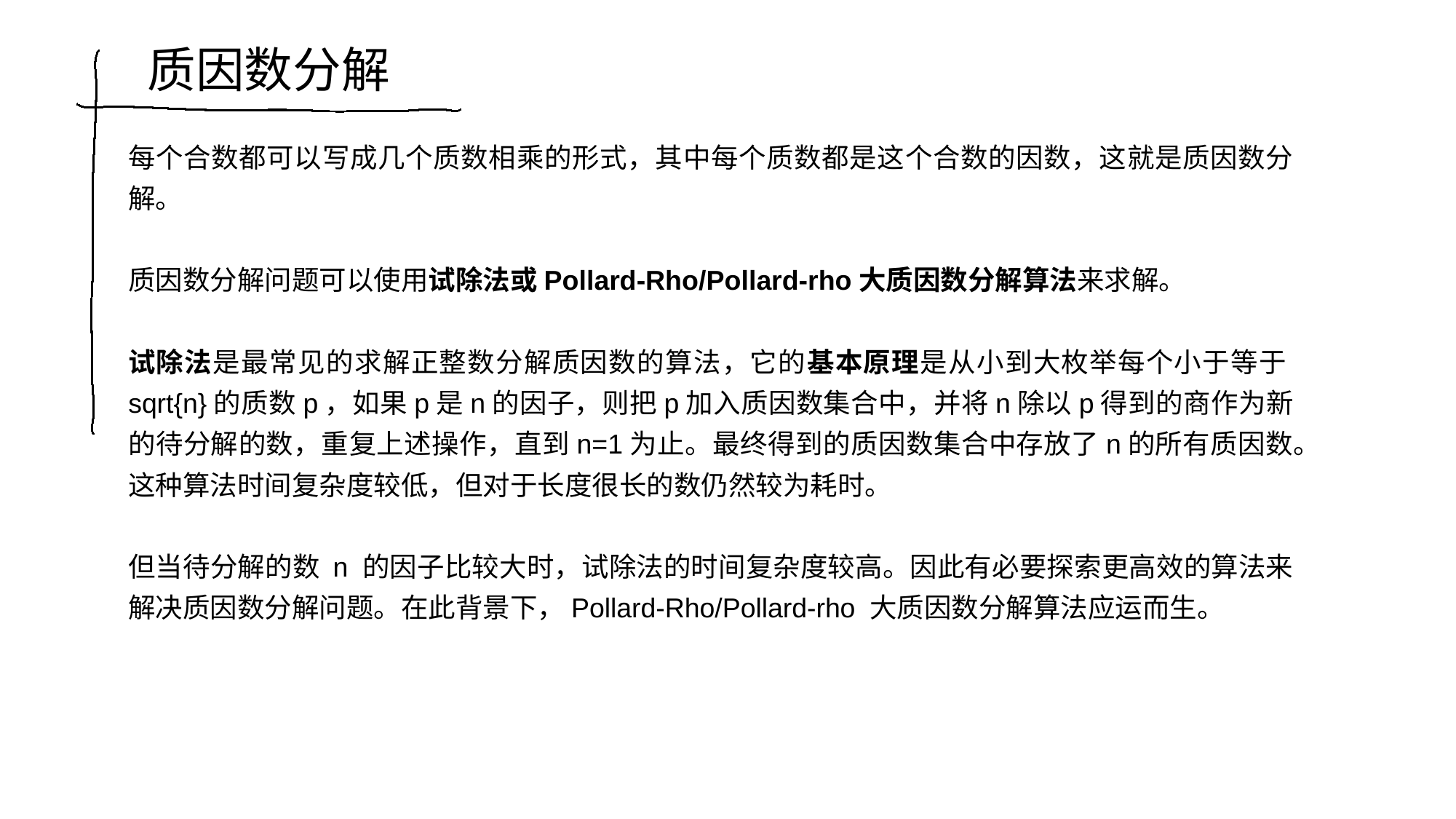

质因数分解

每个合数都可以写成几个质数相乘的形式，其中每个质数都是这个合数的因数，这就是质因数分解。

质因数分解问题可以使用试除法或Pollard-Rho/Pollard-rho大质因数分解算法来求解。

试除法是最常见的求解正整数分解质因数的算法，它的基本原理是从小到大枚举每个小于等于sqrt{n}的质数p，如果p是n的因子，则把p加入质因数集合中，并将n除以p得到的商作为新的待分解的数，重复上述操作，直到n=1为止。最终得到的质因数集合中存放了n的所有质因数。这种算法时间复杂度较低，但对于长度很长的数仍然较为耗时。

但当待分解的数 n 的因子比较大时，试除法的时间复杂度较高。因此有必要探索更高效的算法来解决质因数分解问题。在此背景下，Pollard-Rho/Pollard-rho 大质因数分解算法应运而生。